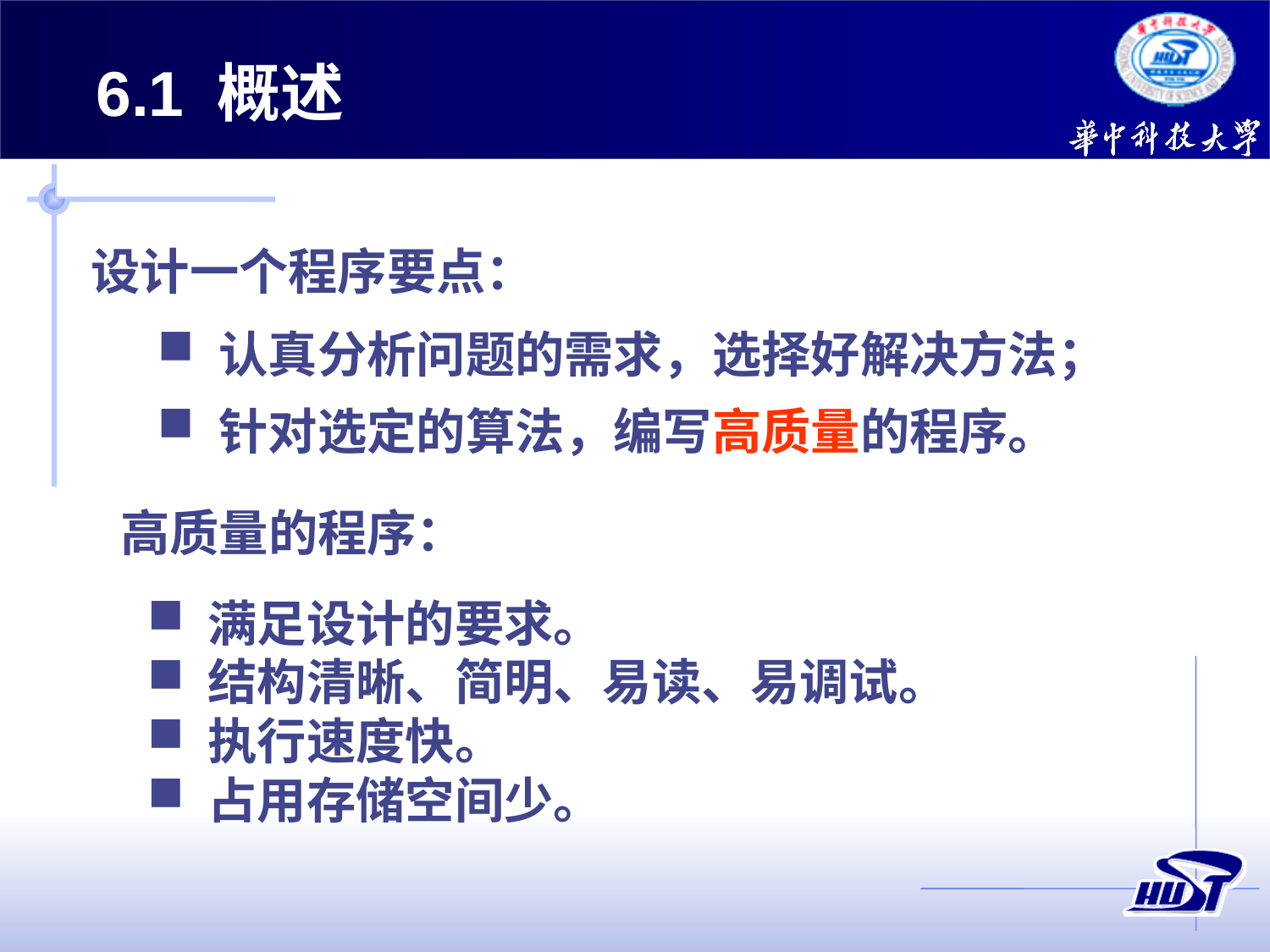

6.1 概述
设计一个程序要点：
认真分析问题的需求，选择好解决方法；
针对选定的算法，编写高质量的程序。
高质量的程序：
 满足设计的要求。
 结构清晰、简明、易读、易调试。
 执行速度快。
 占用存储空间少。